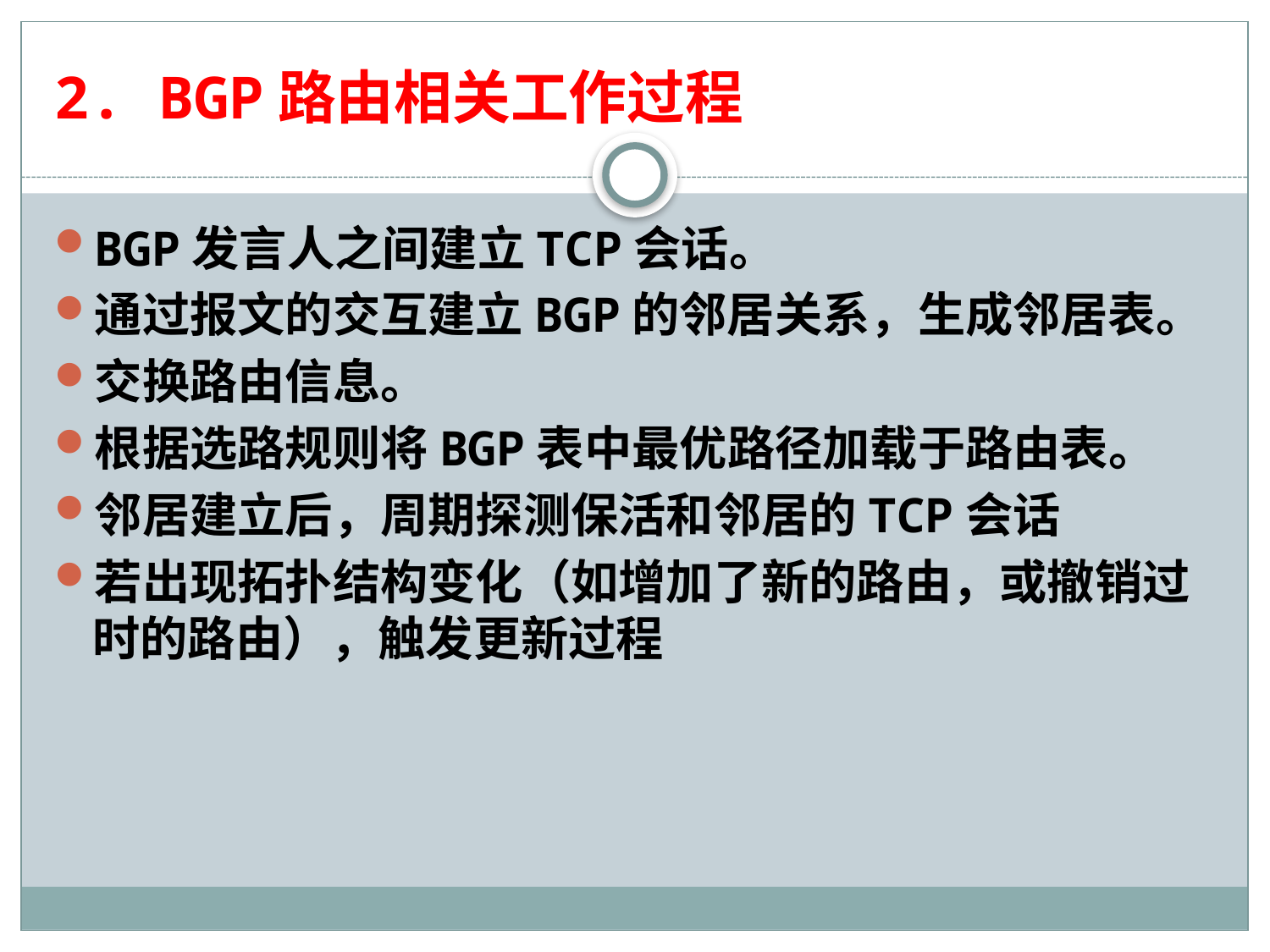

# 2. BGP路由相关工作过程
BGP发言人之间建立TCP会话。
通过报文的交互建立BGP的邻居关系，生成邻居表。
交换路由信息。
根据选路规则将BGP表中最优路径加载于路由表。
邻居建立后，周期探测保活和邻居的TCP会话
若出现拓扑结构变化（如增加了新的路由，或撤销过时的路由），触发更新过程